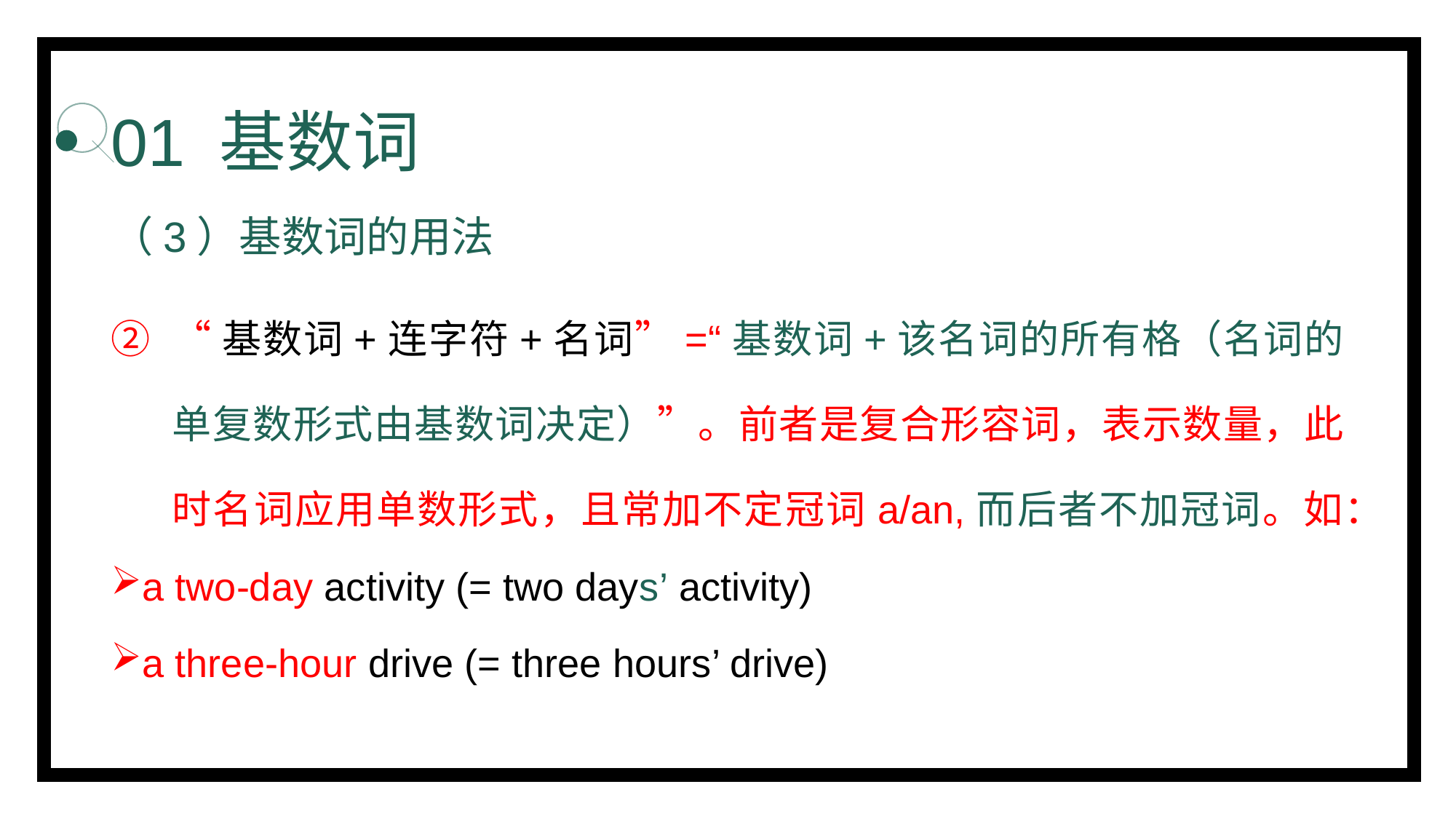

# 01 基数词
（3）基数词的用法
“基数词+连字符+名词”=“基数词+该名词的所有格（名词的单复数形式由基数词决定）”。前者是复合形容词，表示数量，此时名词应用单数形式，且常加不定冠词a/an,而后者不加冠词。如：
a two-day activity (= two days’ activity)
a three-hour drive (= three hours’ drive)